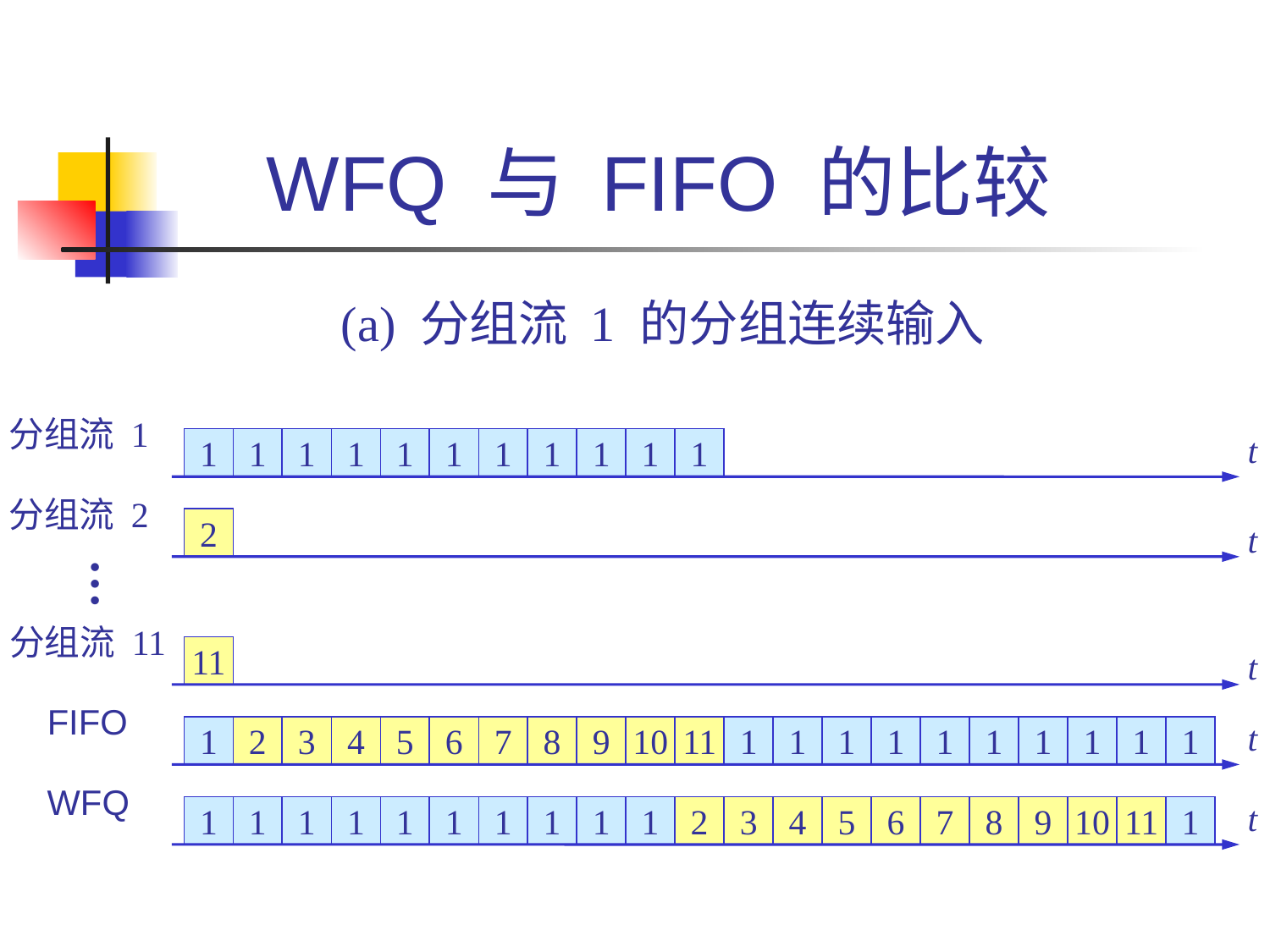

# WFQ 与 FIFO 的比较
(a) 分组流 1 的分组连续输入
分组流 1
t
1
1
1
1
1
1
1
1
1
1
1

分组流 2
2
t
…

分组流 11
11
t

FIFO
t
1
2
3
4
5
6
7
8
9
10
11
1
1
1
1
1
1
1
1
1
1

WFQ
t
1
1
1
1
1
1
1
1
1
1
2
3
4
5
6
7
8
9
10
11
1